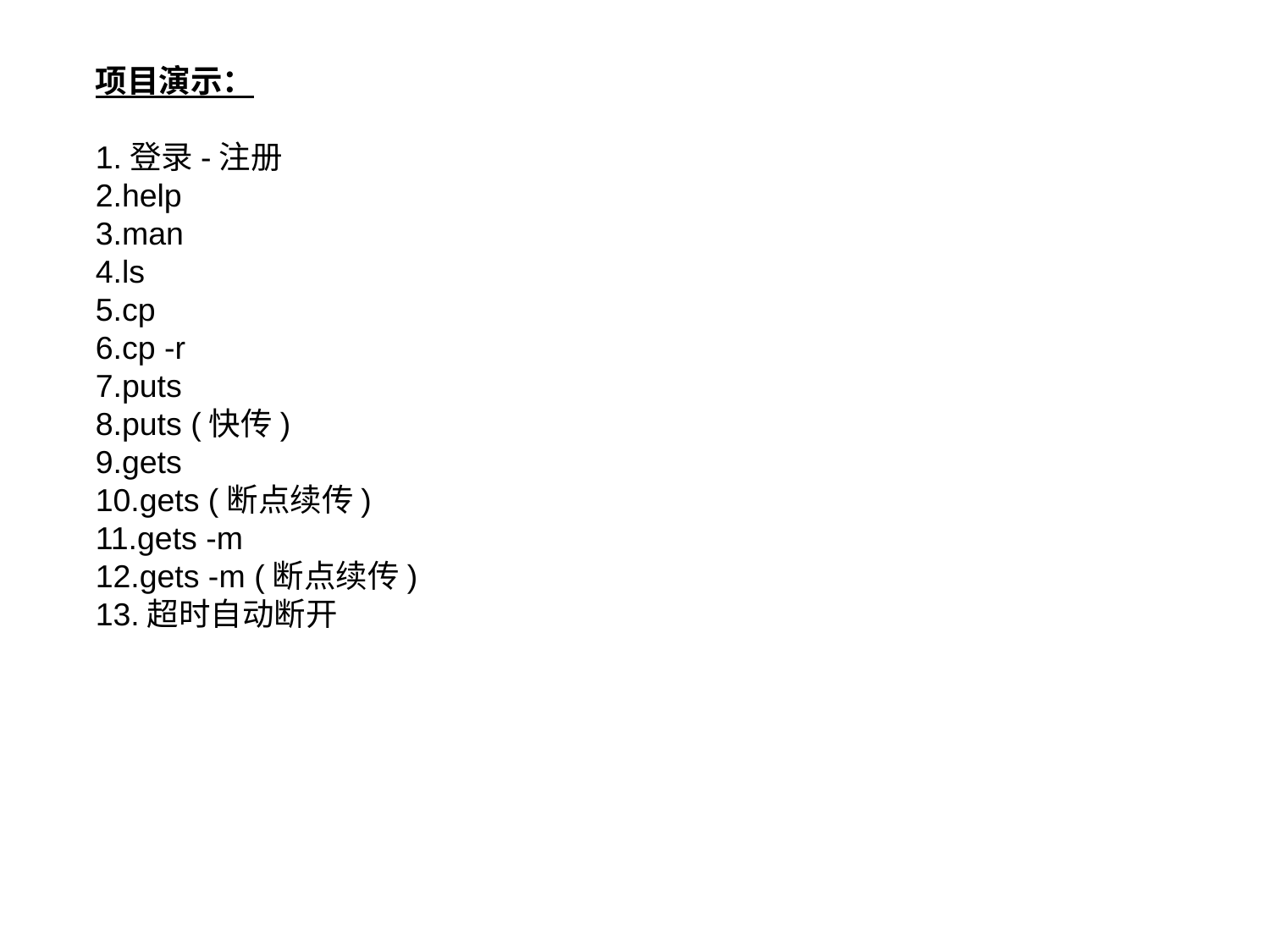

项目演示：

1.登录-注册
2.help
3.man
4.ls
5.cp
6.cp -r
7.puts
8.puts (快传)
9.gets
10.gets (断点续传)
11.gets -m
12.gets -m (断点续传)
13.超时自动断开